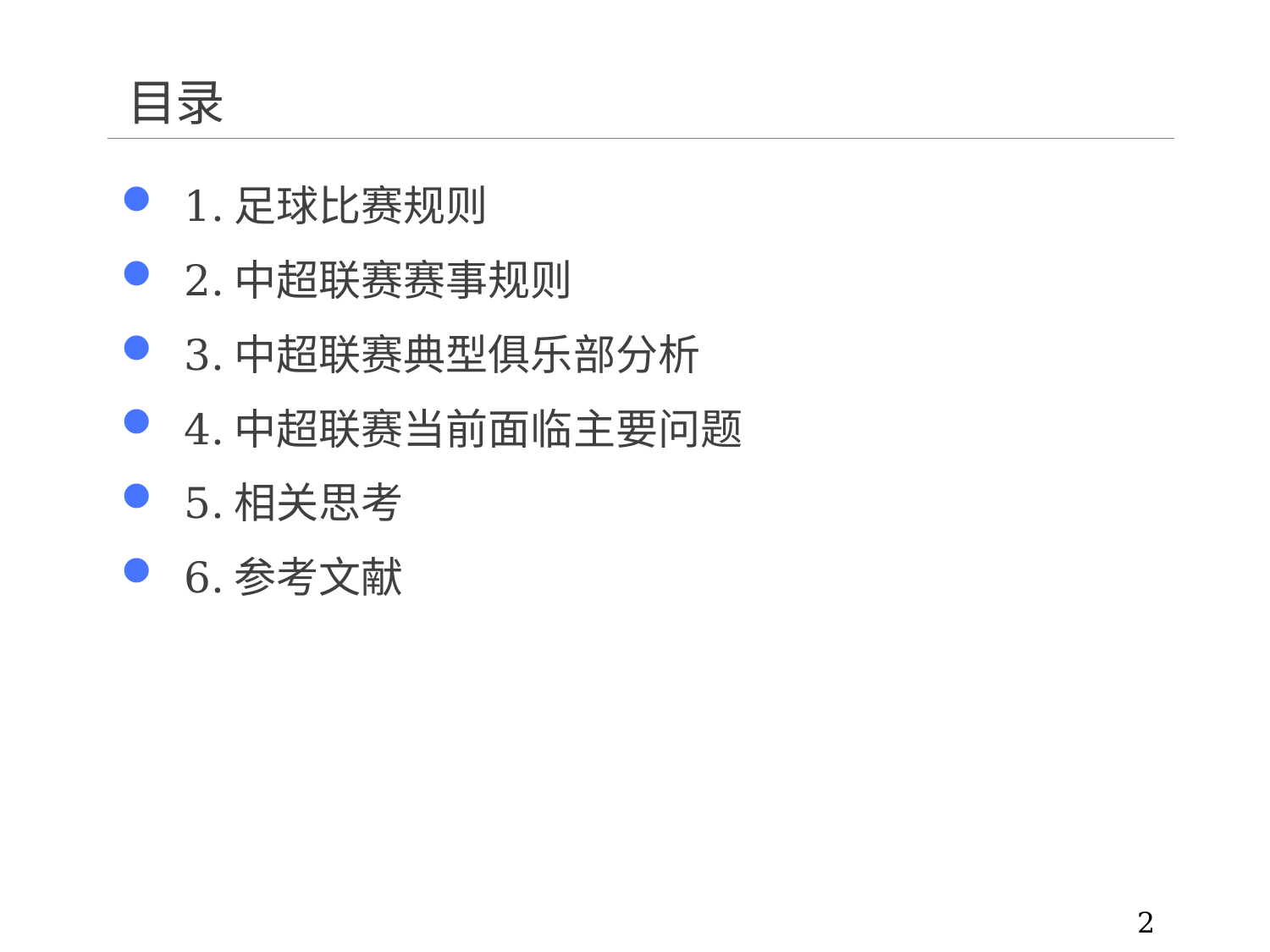

# 目录
1.足球比赛规则
2.中超联赛赛事规则
3.中超联赛典型俱乐部分析
4.中超联赛当前面临主要问题
5.相关思考
6.参考文献

2